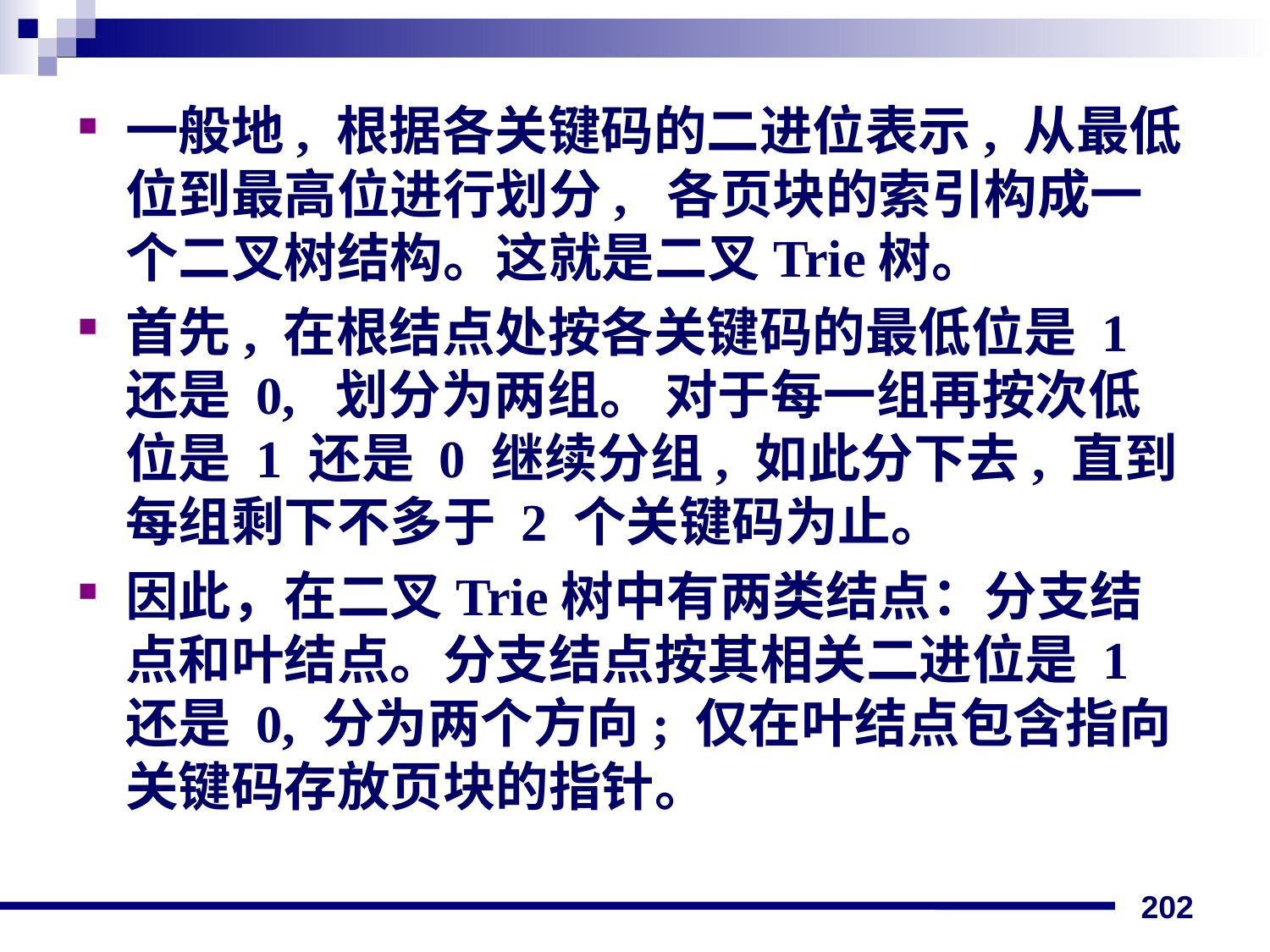

一般地, 根据各关键码的二进位表示, 从最低位到最高位进行划分,  各页块的索引构成一 个二叉树结构。这就是二叉Trie树。
首先, 在根结点处按各关键码的最低位是 1 还是 0,  划分为两组。 对于每一组再按次低位是 1 还是 0 继续分组, 如此分下去, 直到每组剩下不多于 2 个关键码为止。
因此，在二叉Trie树中有两类结点：分支结点和叶结点。分支结点按其相关二进位是 1还是 0, 分为两个方向; 仅在叶结点包含指向关键码存放页块的指针。
202